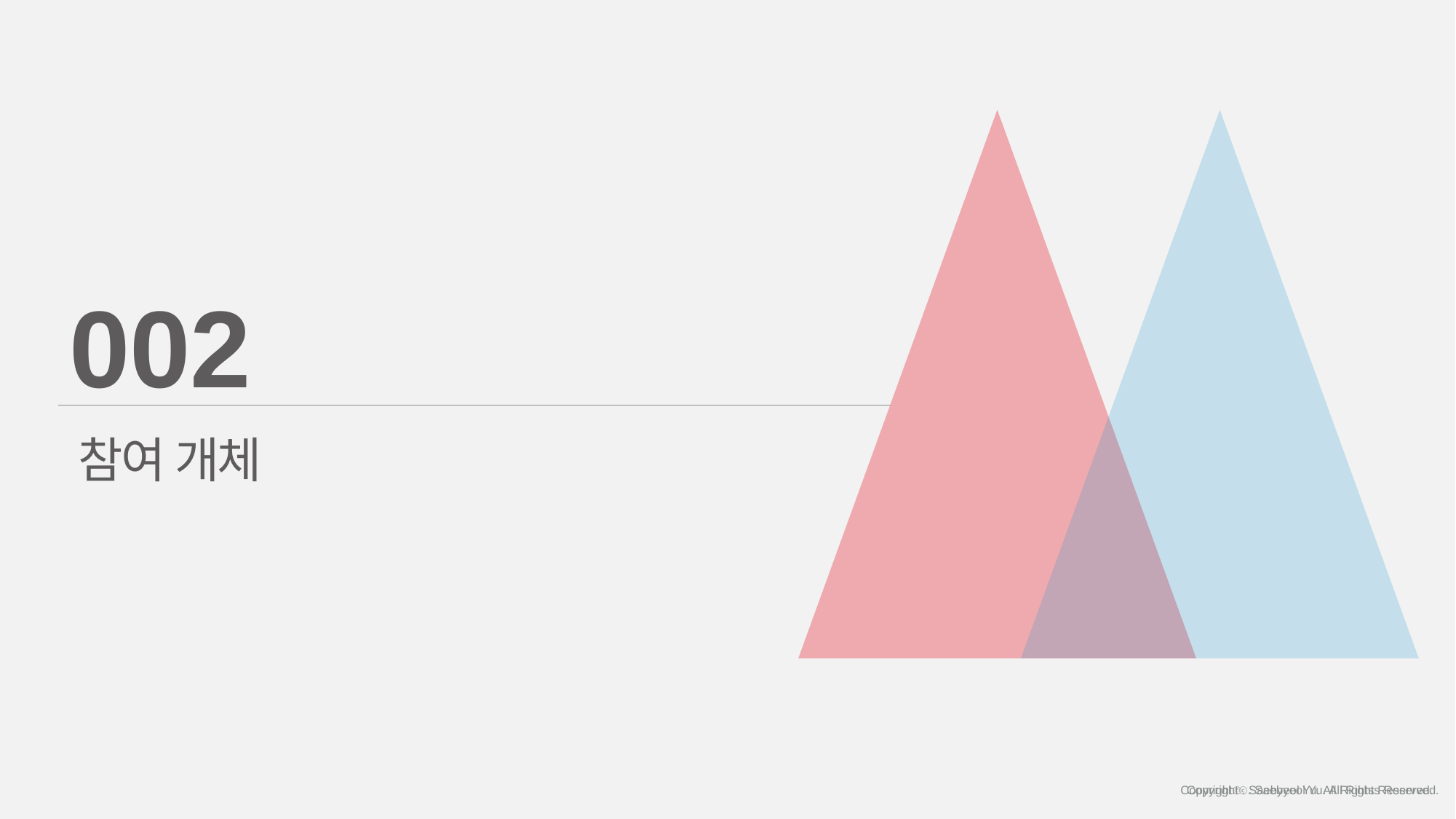

002
참여 개체
Copyrightⓒ. Saebyeol Yu. All Rights Reserved.